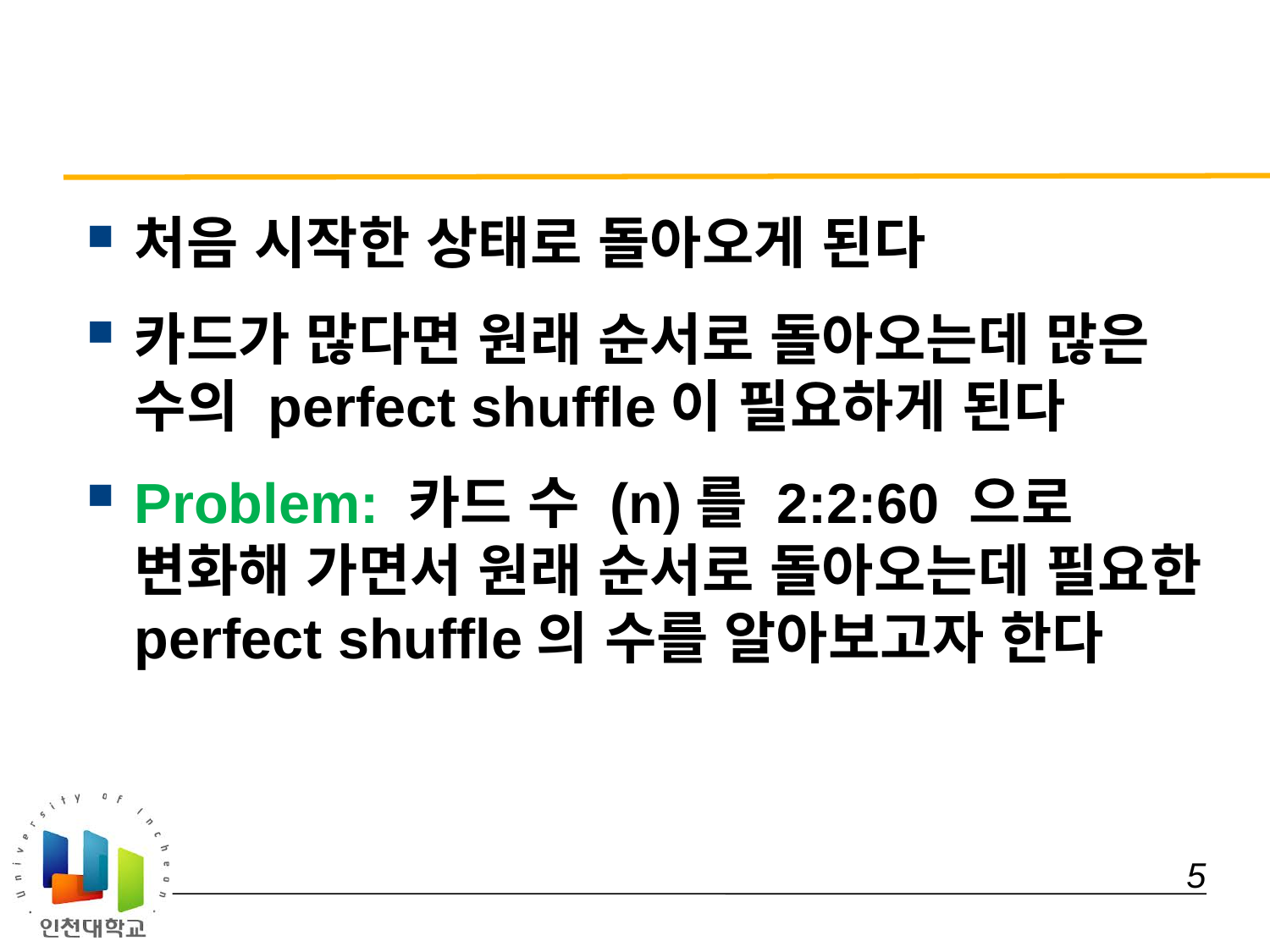

#
처음 시작한 상태로 돌아오게 된다
카드가 많다면 원래 순서로 돌아오는데 많은 수의 perfect shuffle이 필요하게 된다
Problem: 카드 수 (n)를 2:2:60 으로 변화해 가면서 원래 순서로 돌아오는데 필요한 perfect shuffle의 수를 알아보고자 한다
 5